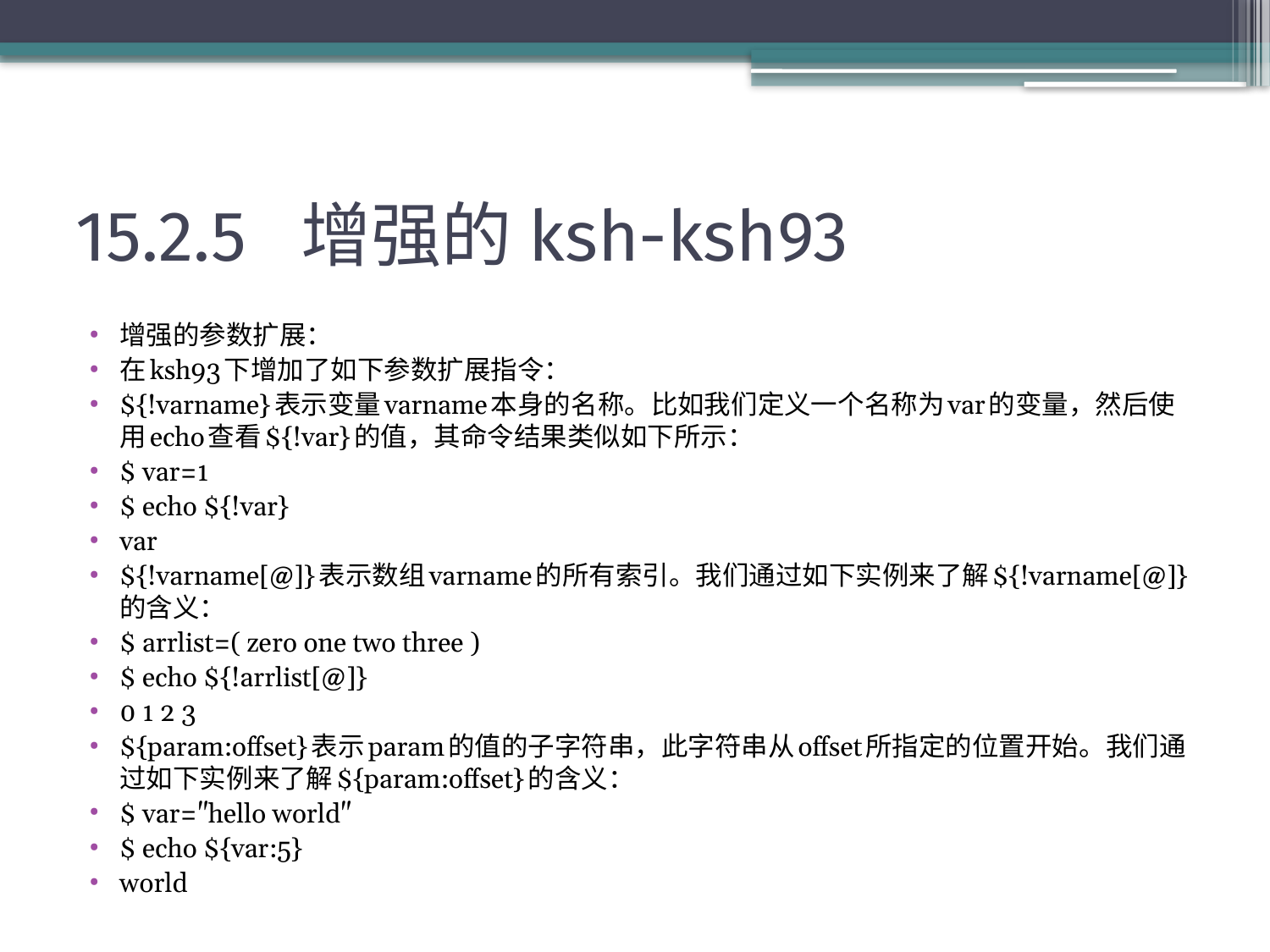

# 15.2.5  增强的ksh-ksh93
增强的参数扩展：
在ksh93下增加了如下参数扩展指令：
${!varname}表示变量varname本身的名称。比如我们定义一个名称为var的变量，然后使用echo查看${!var}的值，其命令结果类似如下所示：
$ var=1
$ echo ${!var}
var
${!varname[@]}表示数组varname的所有索引。我们通过如下实例来了解${!varname[@]}的含义：
$ arrlist=( zero one two three )
$ echo ${!arrlist[@]}
0 1 2 3
${param:offset}表示param的值的子字符串，此字符串从offset所指定的位置开始。我们通过如下实例来了解${param:offset}的含义：
$ var="hello world"
$ echo ${var:5}
world